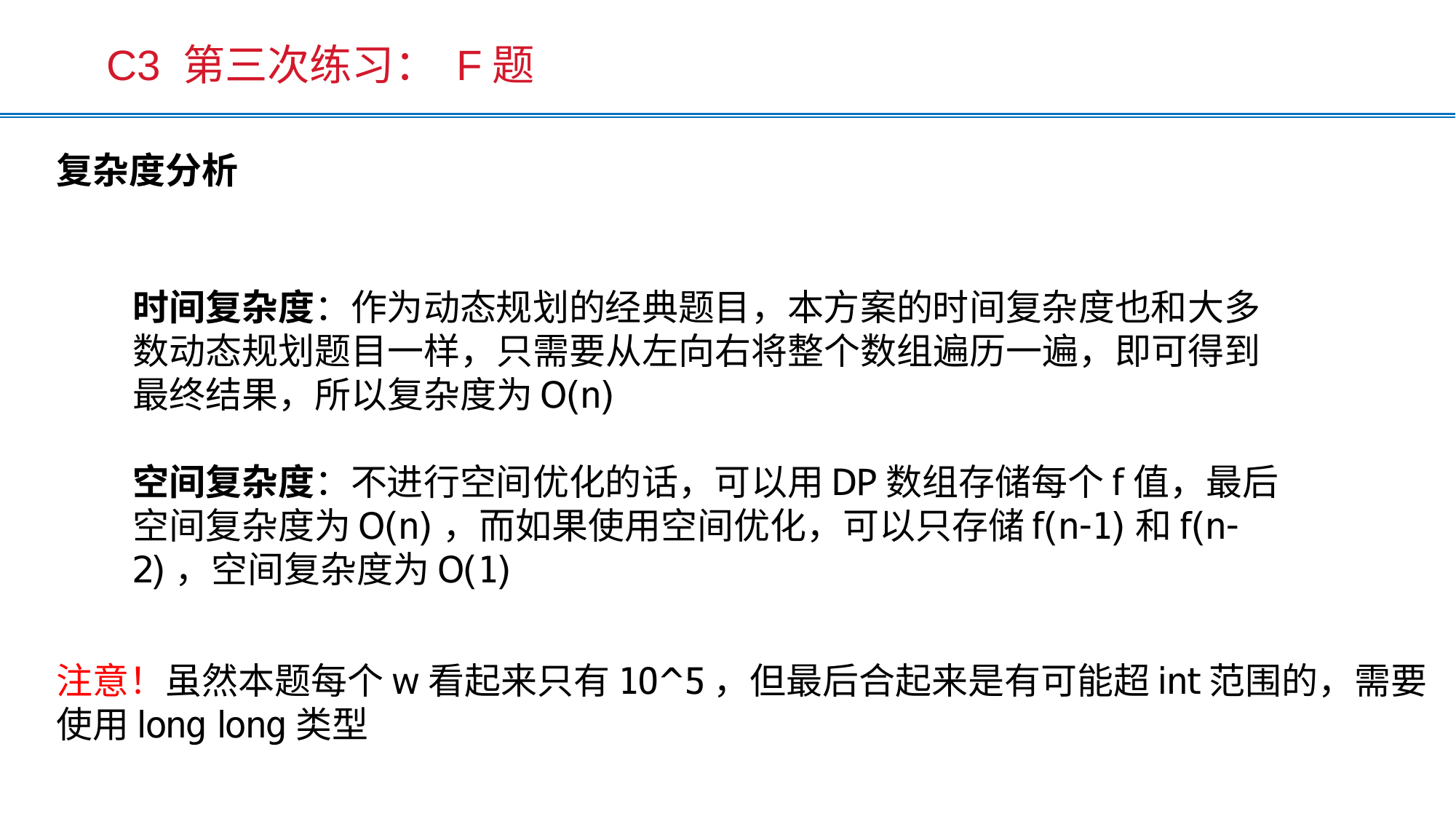

C3 第三次练习： F题
复杂度分析

时间复杂度：作为动态规划的经典题目，本方案的时间复杂度也和大多数动态规划题目一样，只需要从左向右将整个数组遍历一遍，即可得到最终结果，所以复杂度为O(n)

空间复杂度：不进行空间优化的话，可以用DP数组存储每个f值，最后空间复杂度为O(n)，而如果使用空间优化，可以只存储f(n-1)和f(n-2)，空间复杂度为O(1)
注意！虽然本题每个w看起来只有10^5，但最后合起来是有可能超int范围的，需要使用long long类型